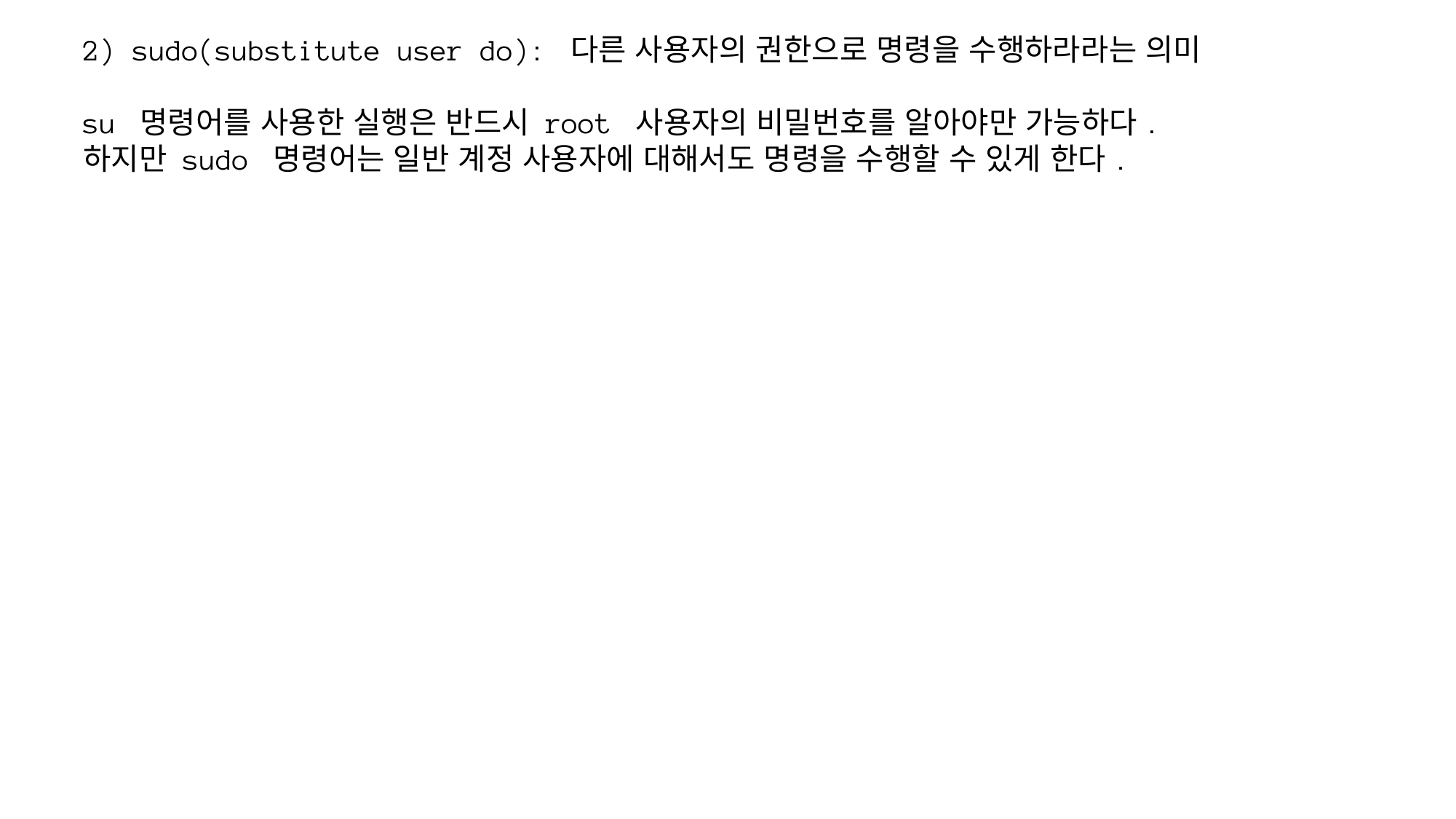

2) sudo(substitute user do): 다른 사용자의 권한으로 명령을 수행하라라는 의미

su 명령어를 사용한 실행은 반드시 root 사용자의 비밀번호를 알아야만 가능하다.
하지만 sudo 명령어는 일반 계정 사용자에 대해서도 명령을 수행할 수 있게 한다.